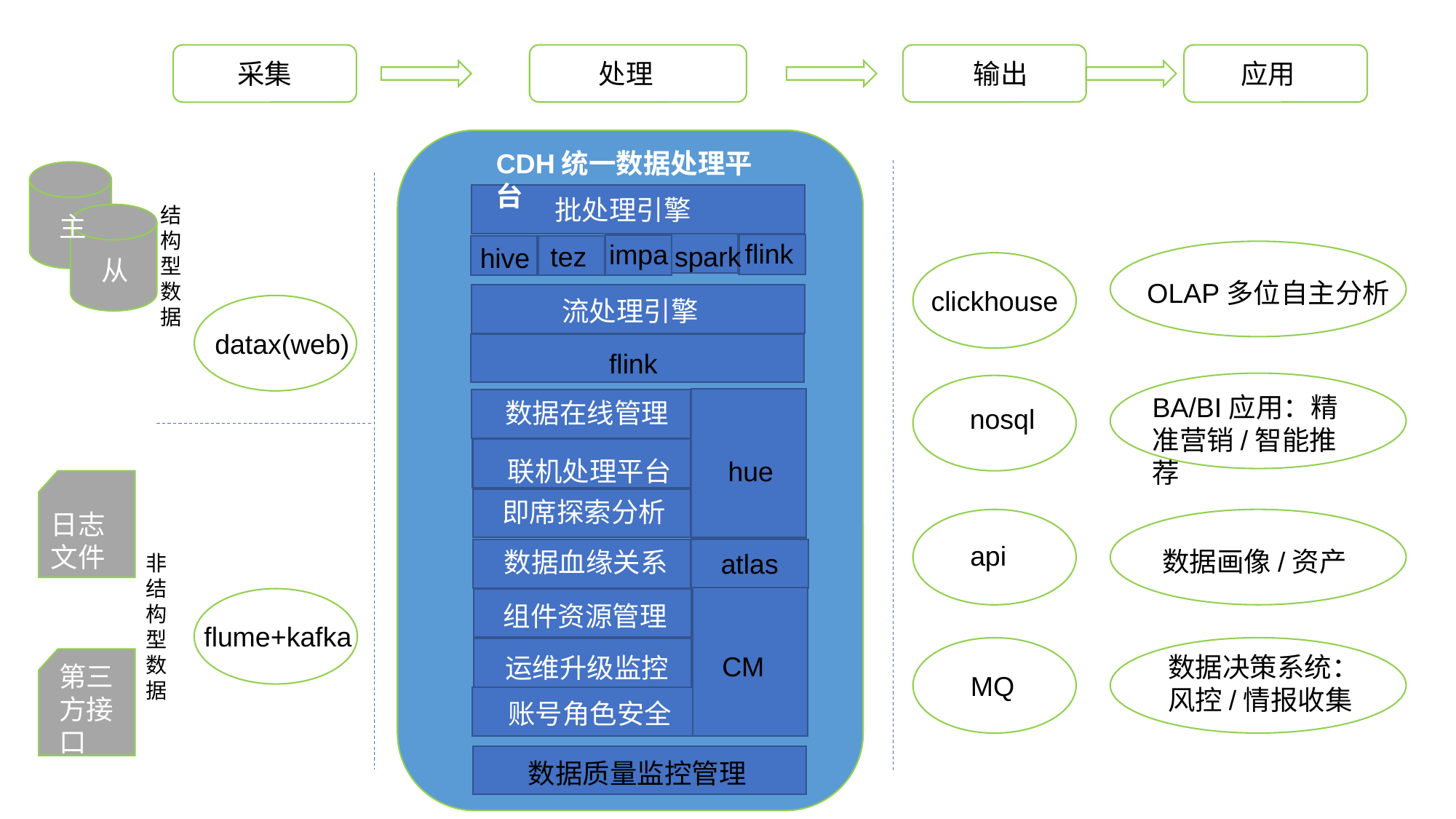

采集
处理
输出
应用

CDH统一数据处理平台

批处理引擎
结构型数据
主

flink
impa

spark
tez

hive

从

OLAP多位自主分析
clickhouse

流处理引擎
Cloudera
datax(web)

flink

BA/BI应用：精准营销/智能推荐

数据在线管理
nosql

联机处理平台
hue

即席探索分析
日志文件

api

数据画像/资产
数据血缘关系
atlas
非结构型数据

组件资源管理
flume+kafka

CM
数据决策系统：风控/情报收集
运维升级监控

第三方接口
MQ

账号角色安全

数据质量监控管理